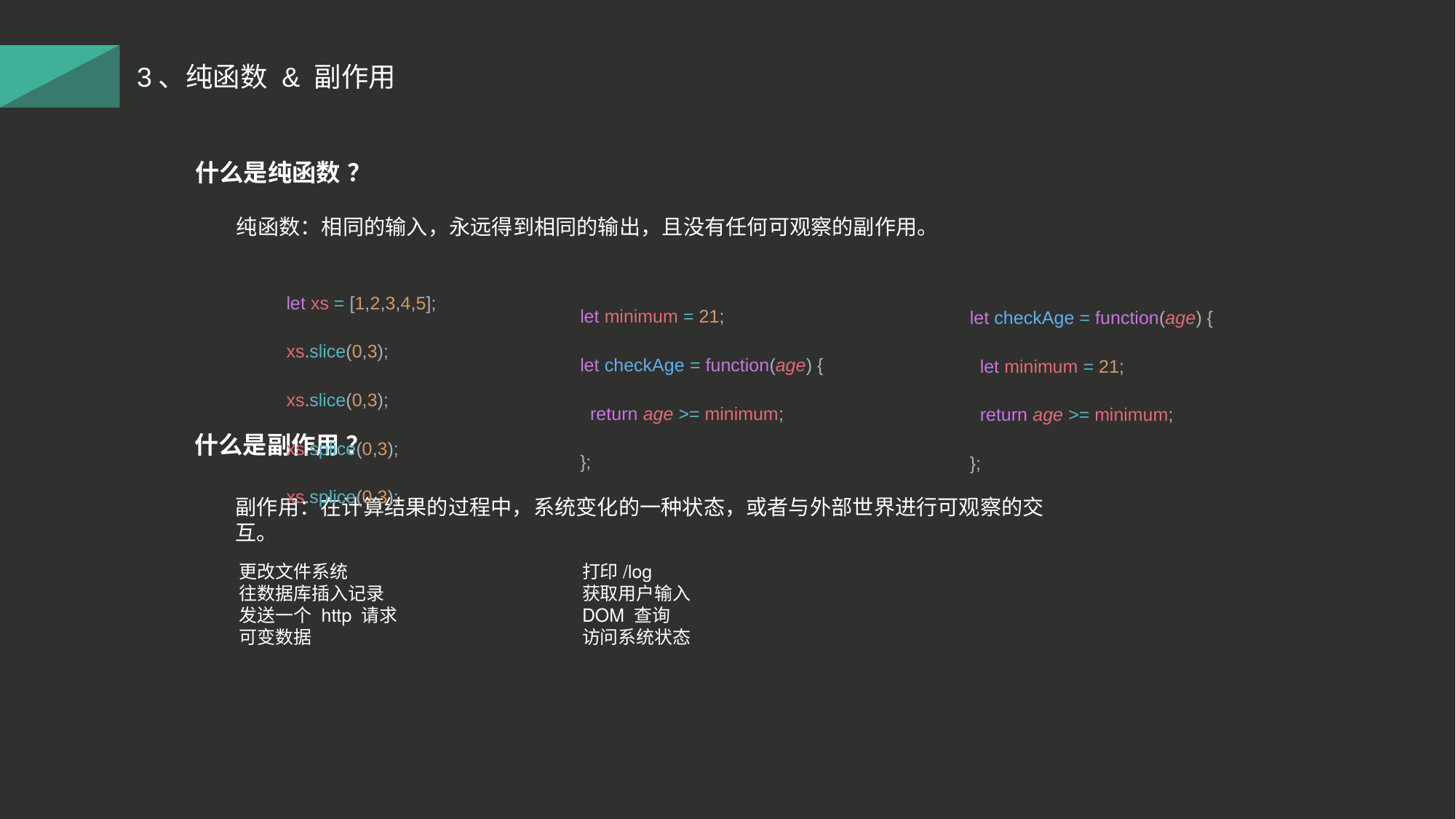

3、纯函数 & 副作用
什么是纯函数 ？
纯函数：相同的输入，永远得到相同的输出，且没有任何可观察的副作用。
let xs = [1,2,3,4,5];
xs.slice(0,3);
xs.slice(0,3);
xs.splice(0,3);
xs.splice(0,3);
let minimum = 21;
let checkAge = function(age) {
  return age >= minimum;
};
let checkAge = function(age) {
  let minimum = 21;
  return age >= minimum;
};
什么是副作用 ？
副作用：在计算结果的过程中，系统变化的一种状态，或者与外部世界进行可观察的交互。
更改文件系统
往数据库插入记录
发送一个 http 请求
可变数据

打印/log
获取用户输入
DOM 查询
访问系统状态